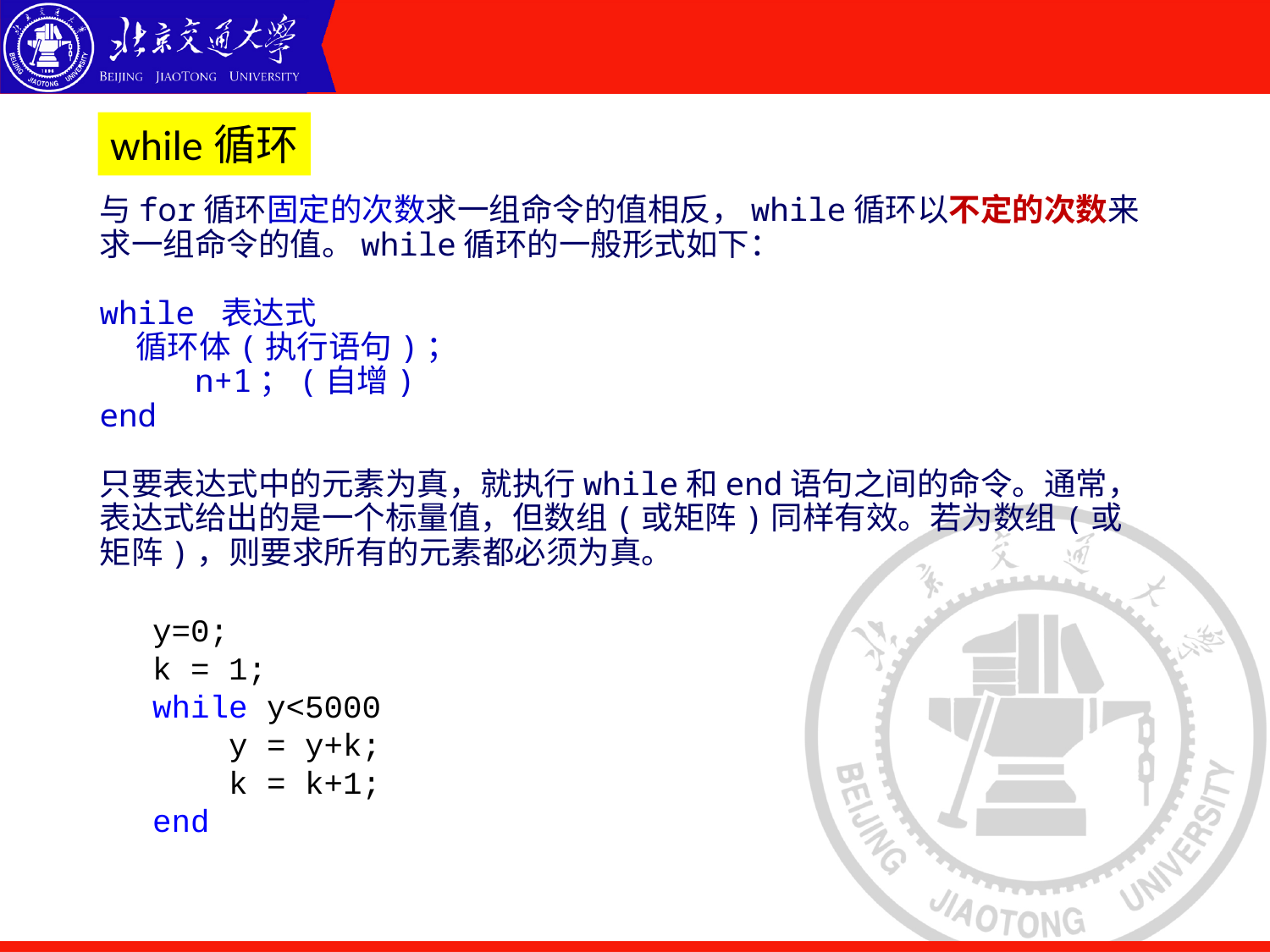

while循环
与for循环固定的次数求一组命令的值相反，while循环以不定的次数来求一组命令的值。while循环的一般形式如下：

while 表达式
    循环体(执行语句)；
     n+1；(自增)
end

只要表达式中的元素为真，就执行while和end语句之间的命令。通常，表达式给出的是一个标量值，但数组(或矩阵)同样有效。若为数组(或矩阵)，则要求所有的元素都必须为真。
y=0;
k = 1;
while y<5000
    y = y+k;
    k = k+1;
end